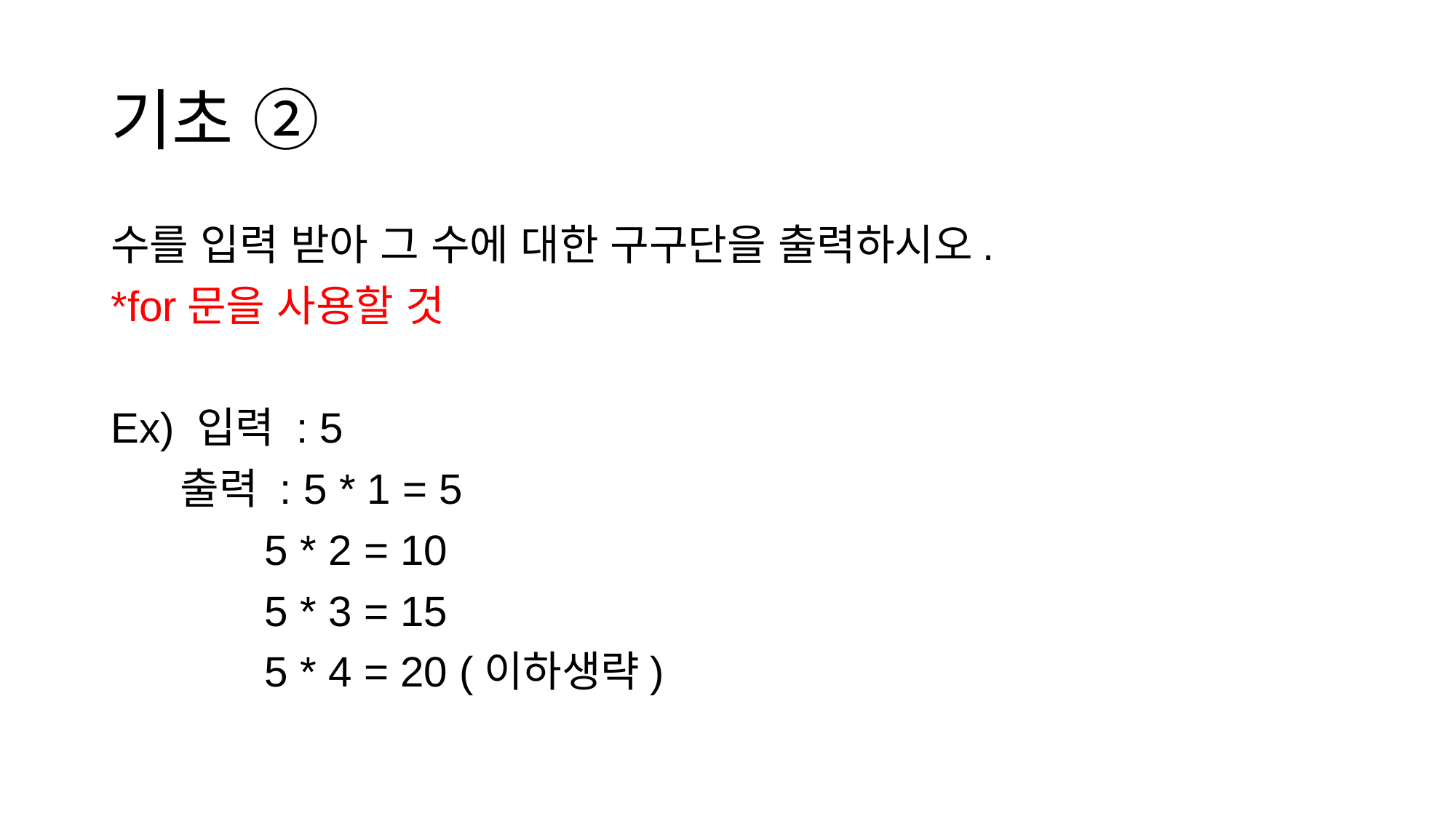

# 기초 ②
수를 입력 받아 그 수에 대한 구구단을 출력하시오.
*for문을 사용할 것

Ex) 입력 : 5
     출력 : 5 * 1 = 5
             5 * 2 = 10
             5 * 3 = 15
             5 * 4 = 20 (이하생략)